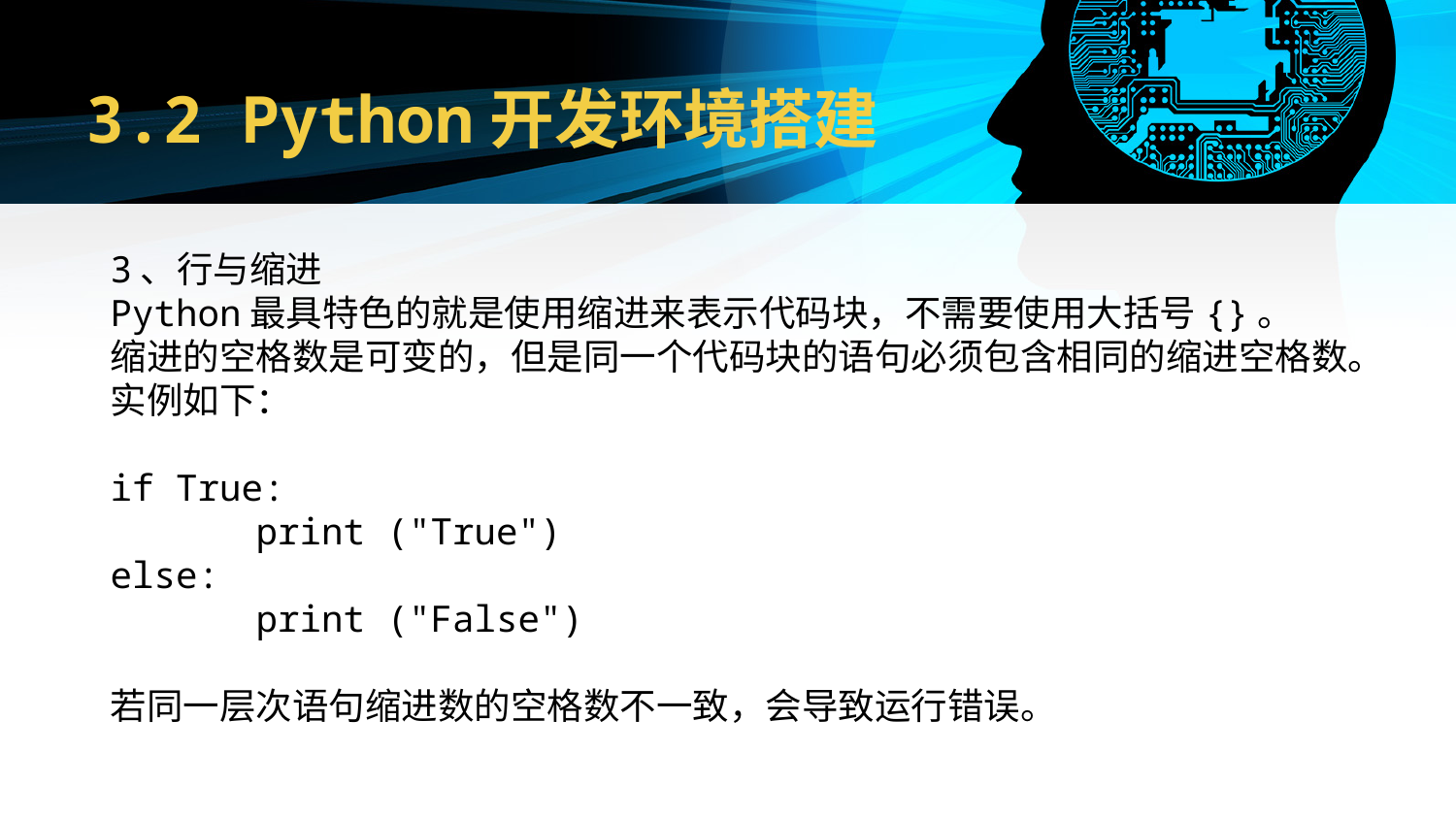

# 3.2 Python开发环境搭建
3、行与缩进
Python最具特色的就是使用缩进来表示代码块，不需要使用大括号{}。
缩进的空格数是可变的，但是同一个代码块的语句必须包含相同的缩进空格数。实例如下：

if True:
	print ("True")
else:
	print ("False")

若同一层次语句缩进数的空格数不一致，会导致运行错误。